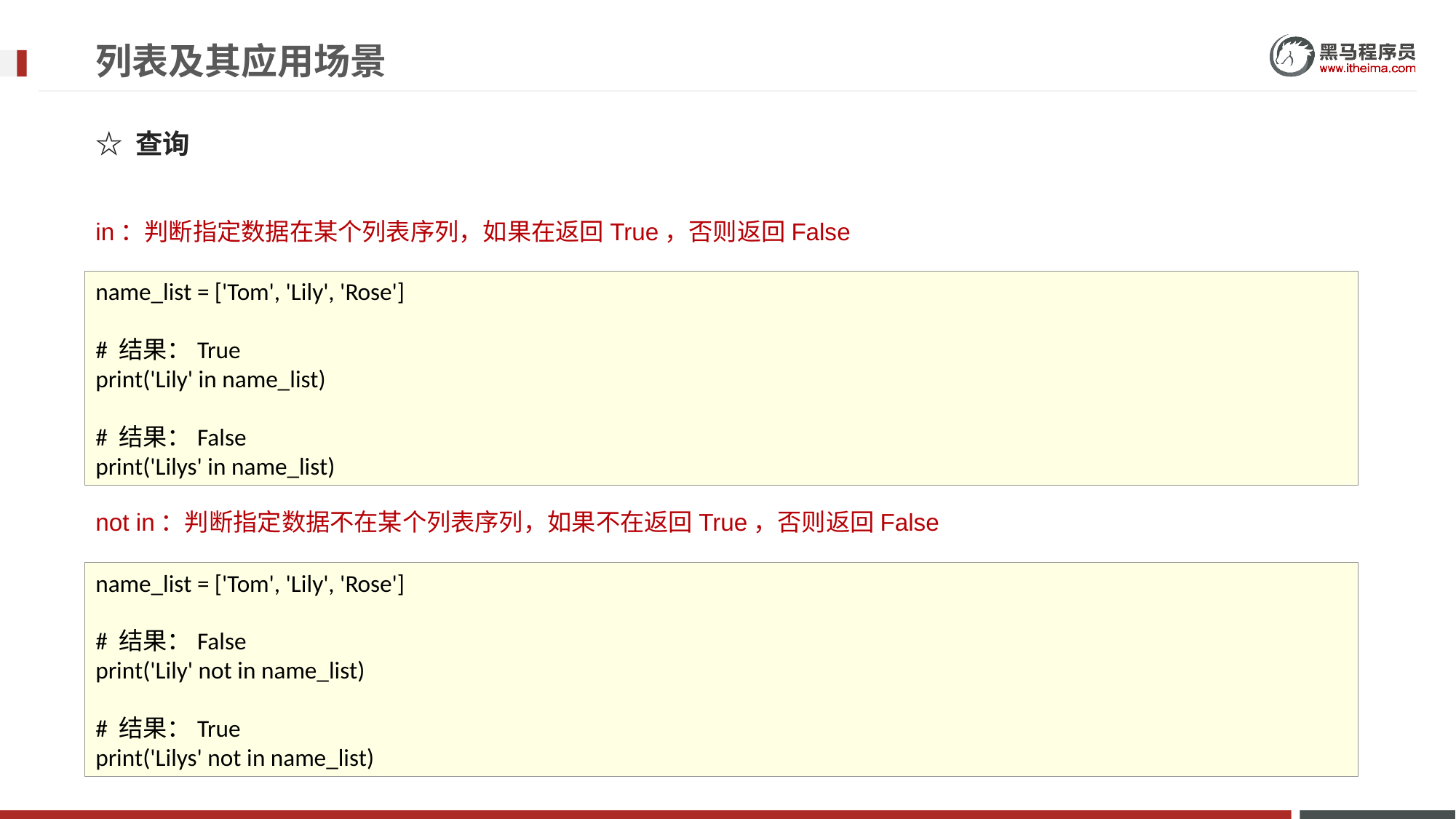

# 列表及其应用场景
☆ 查询
in：判断指定数据在某个列表序列，如果在返回True，否则返回False

not in：判断指定数据不在某个列表序列，如果不在返回True，否则返回False
name_list = ['Tom', 'Lily', 'Rose']

# 结果：True
print('Lily' in name_list)

# 结果：False
print('Lilys' in name_list)
name_list = ['Tom', 'Lily', 'Rose']

# 结果：False
print('Lily' not in name_list)

# 结果：True
print('Lilys' not in name_list)